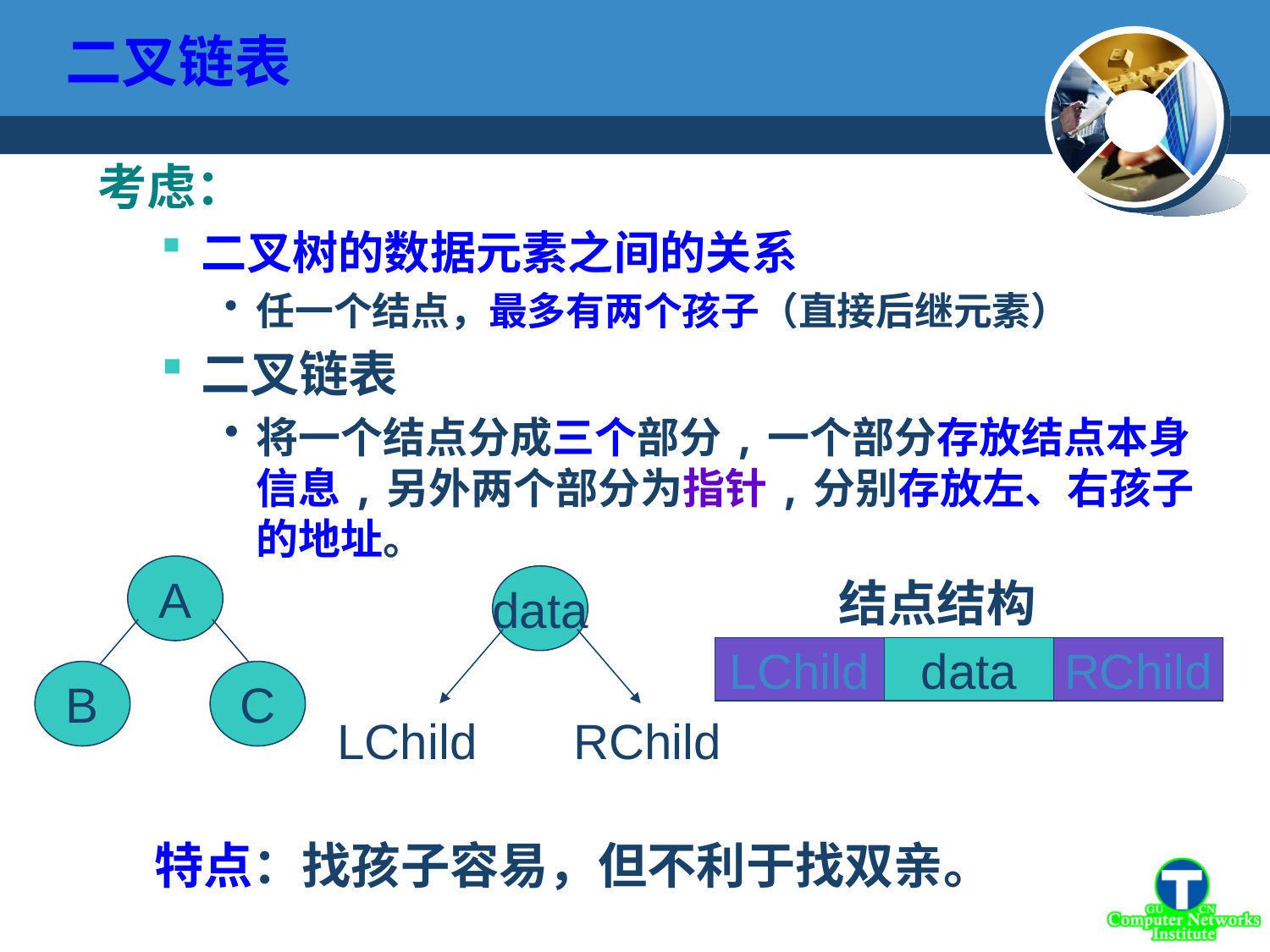

# 二叉链表
考虑：
二叉树的数据元素之间的关系
任一个结点，最多有两个孩子（直接后继元素）
二叉链表
将一个结点分成三个部分,一个部分存放结点本身信息,另外两个部分为指针,分别存放左、右孩子的地址。
A

B
C
data

LChild       RChild
结点结构
LChild
data
RChild
特点：找孩子容易，但不利于找双亲。
39